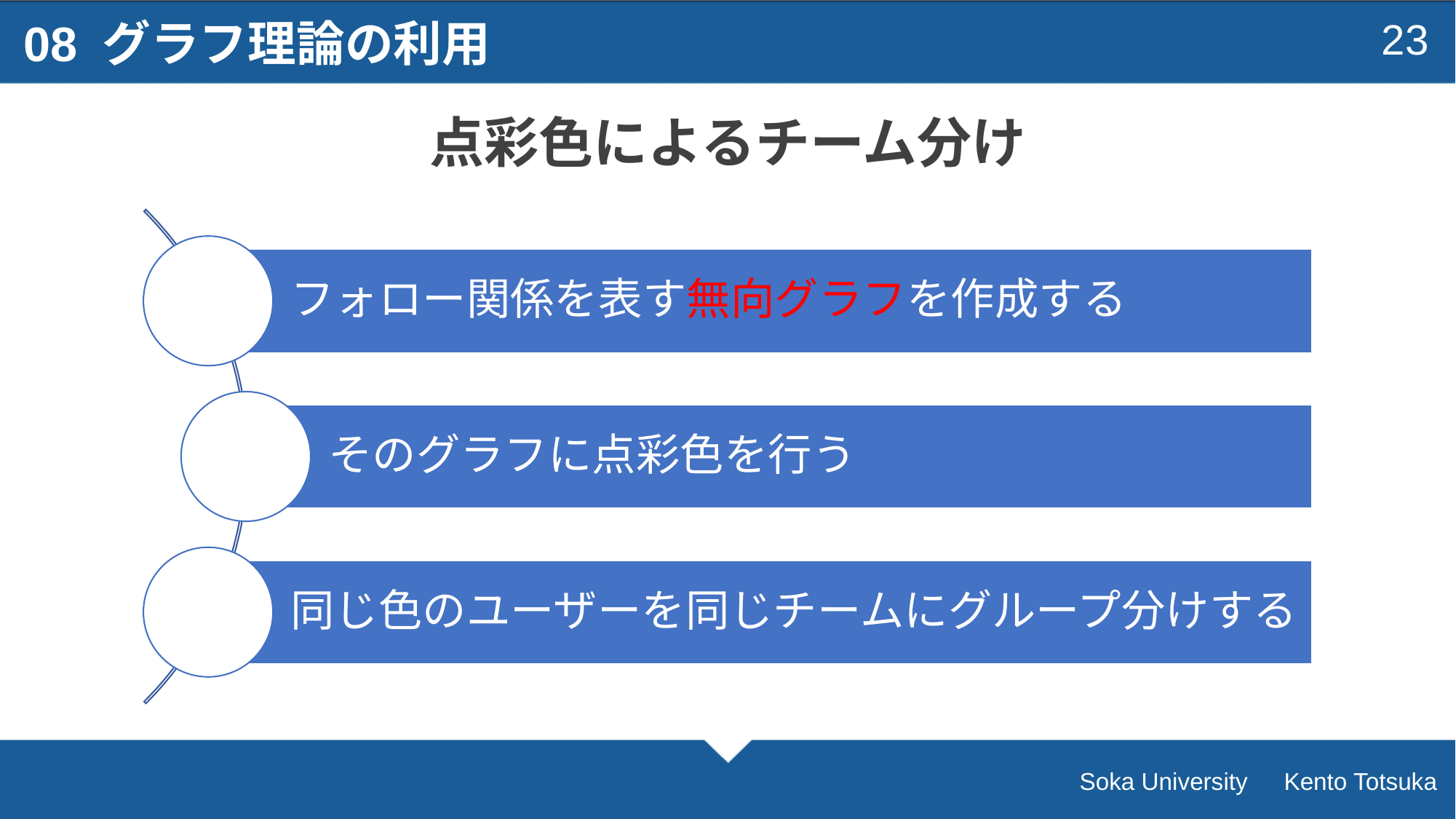

08 グラフ理論の利用
23
点彩色によるチーム分け
フォロー関係を表す無向グラフを作成する
そのグラフに点彩色を行う
同じ色のユーザーを同じチームにグループ分けする
Soka University　Kento Totsuka